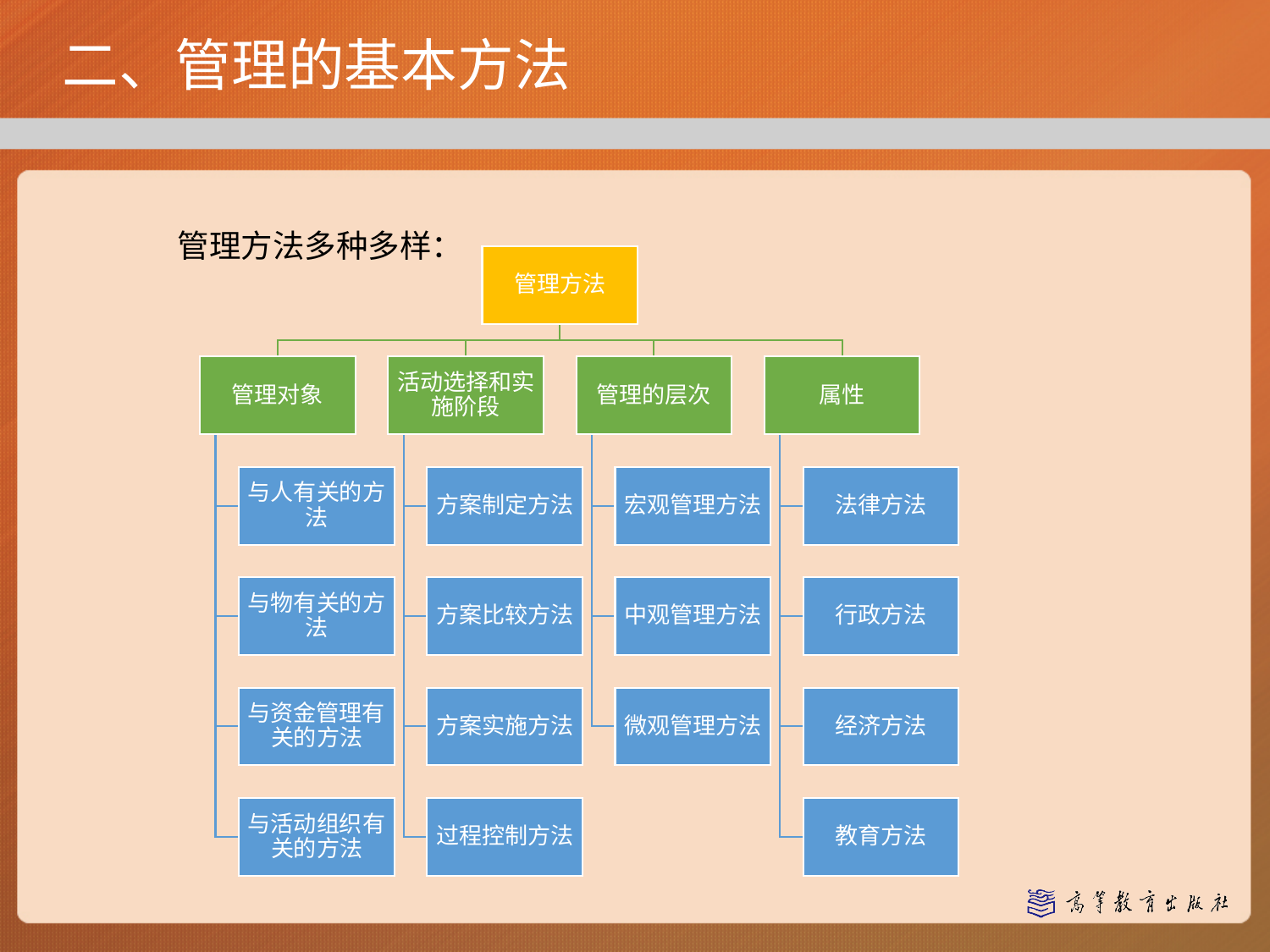

二、管理的基本方法
管理方法多种多样：
管理方法
管理对象
与人有关的方法
与物有关的方法
与资金管理有关的方法
与活动组织有关的方法
活动选择和实施阶段
方案制定方法
方案比较方法
方案实施方法
过程控制方法
管理的层次
宏观管理方法
中观管理方法
微观管理方法
属性
法律方法
行政方法
经济方法
教育方法